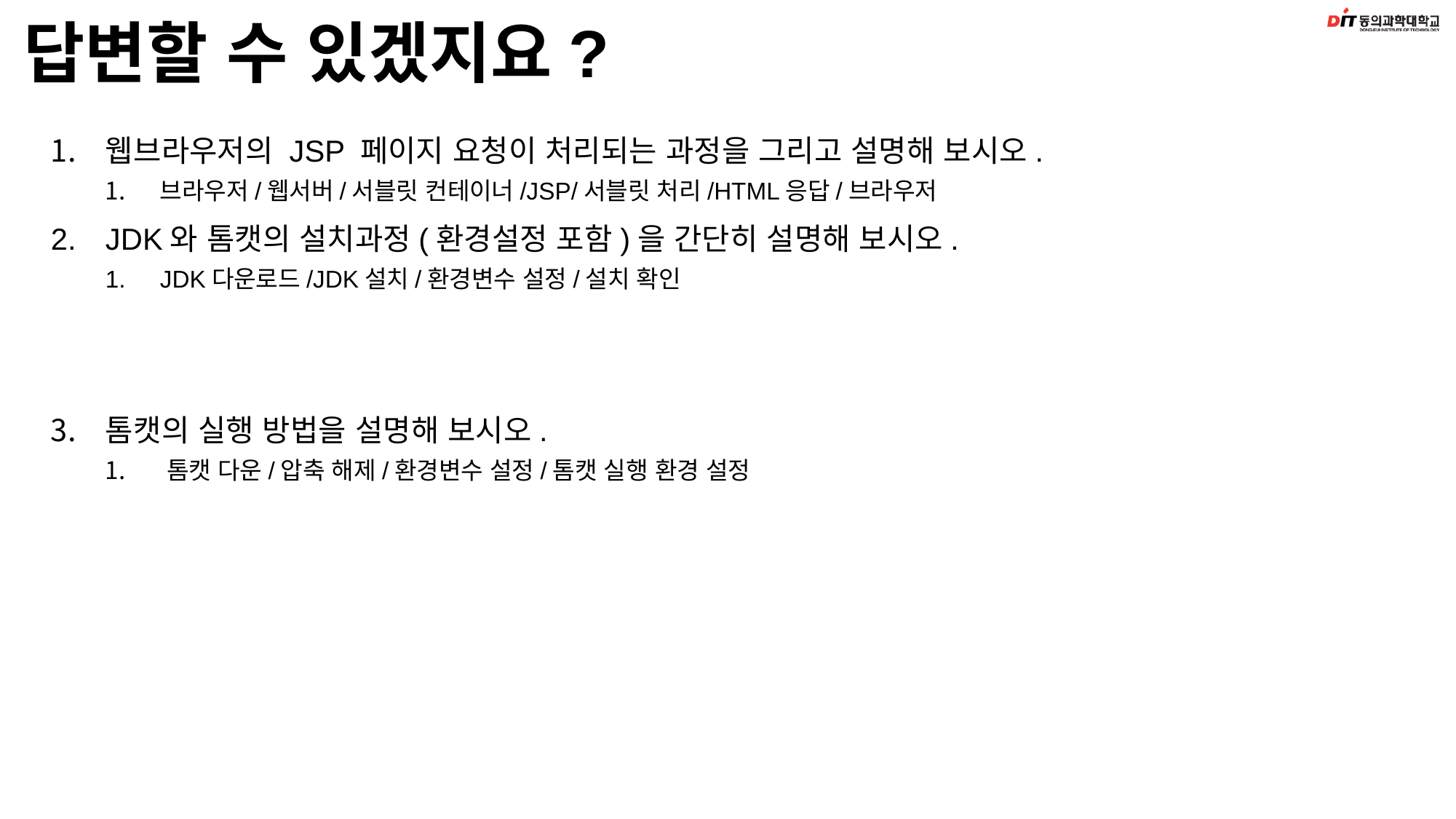

# 답변할 수 있겠지요?
웹브라우저의 JSP 페이지 요청이 처리되는 과정을 그리고 설명해 보시오.
브라우저/웹서버/서블릿 컨테이너/JSP/서블릿 처리/HTML응답/브라우저
JDK와 톰캣의 설치과정(환경설정 포함)을 간단히 설명해 보시오.
JDK다운로드/JDK설치/환경변수 설정/설치 확인

톰캣의 실행 방법을 설명해 보시오.
톰캣 다운/압축 해제/환경변수 설정/톰캣 실행 환경 설정